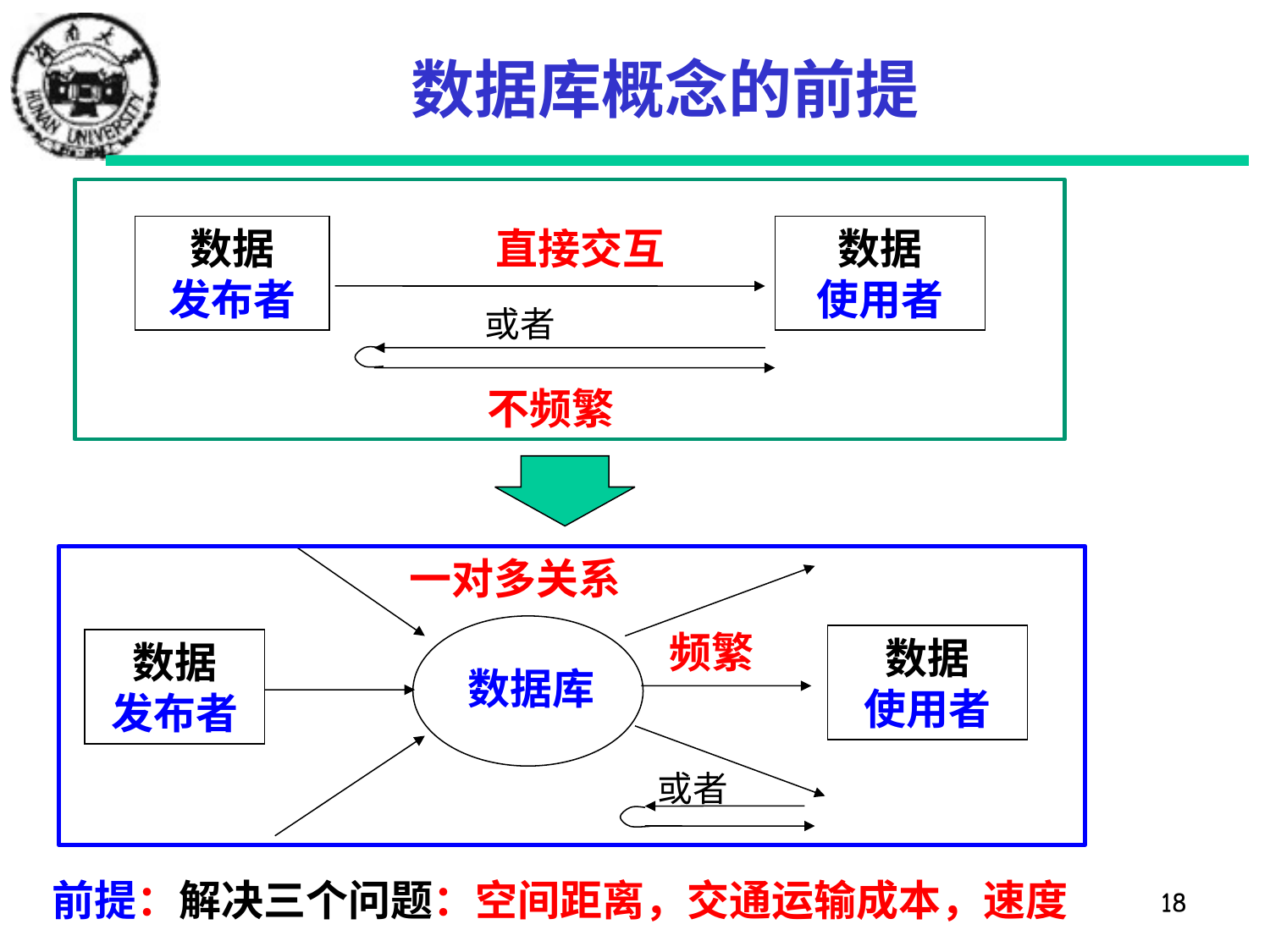

# 数据库概念的前提

直接交互
数据
发布者
数据
使用者

或者

不频繁

一对多关系

频繁
数据
使用者
数据
发布者
数据库

或者

前提：解决三个问题：空间距离，交通运输成本，速度
18